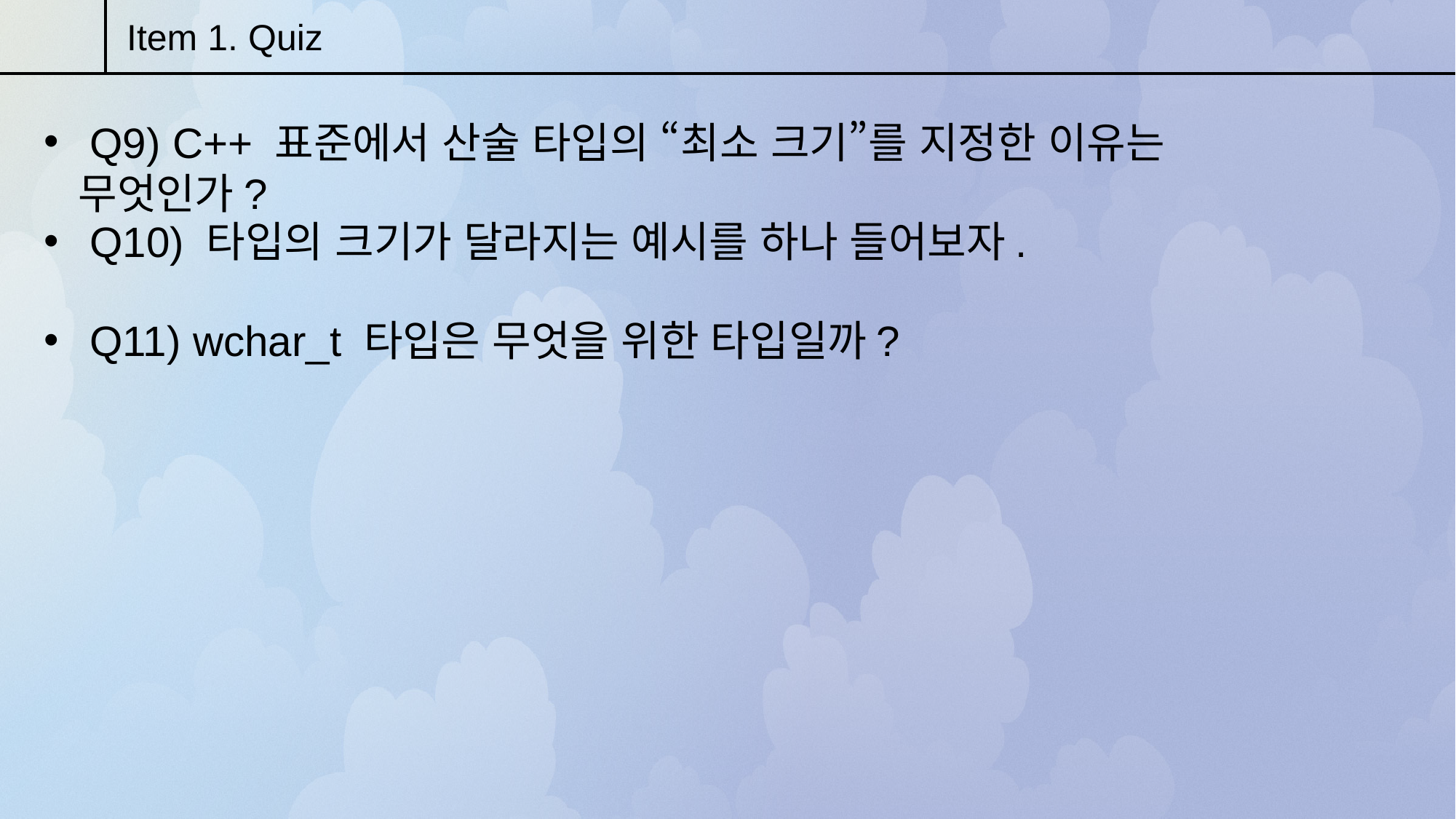

Item 1. Quiz
 Q9) C++ 표준에서 산술 타입의 “최소 크기”를 지정한 이유는 무엇인가?
 Q10) 타입의 크기가 달라지는 예시를 하나 들어보자.
 Q11) wchar_t 타입은 무엇을 위한 타입일까?